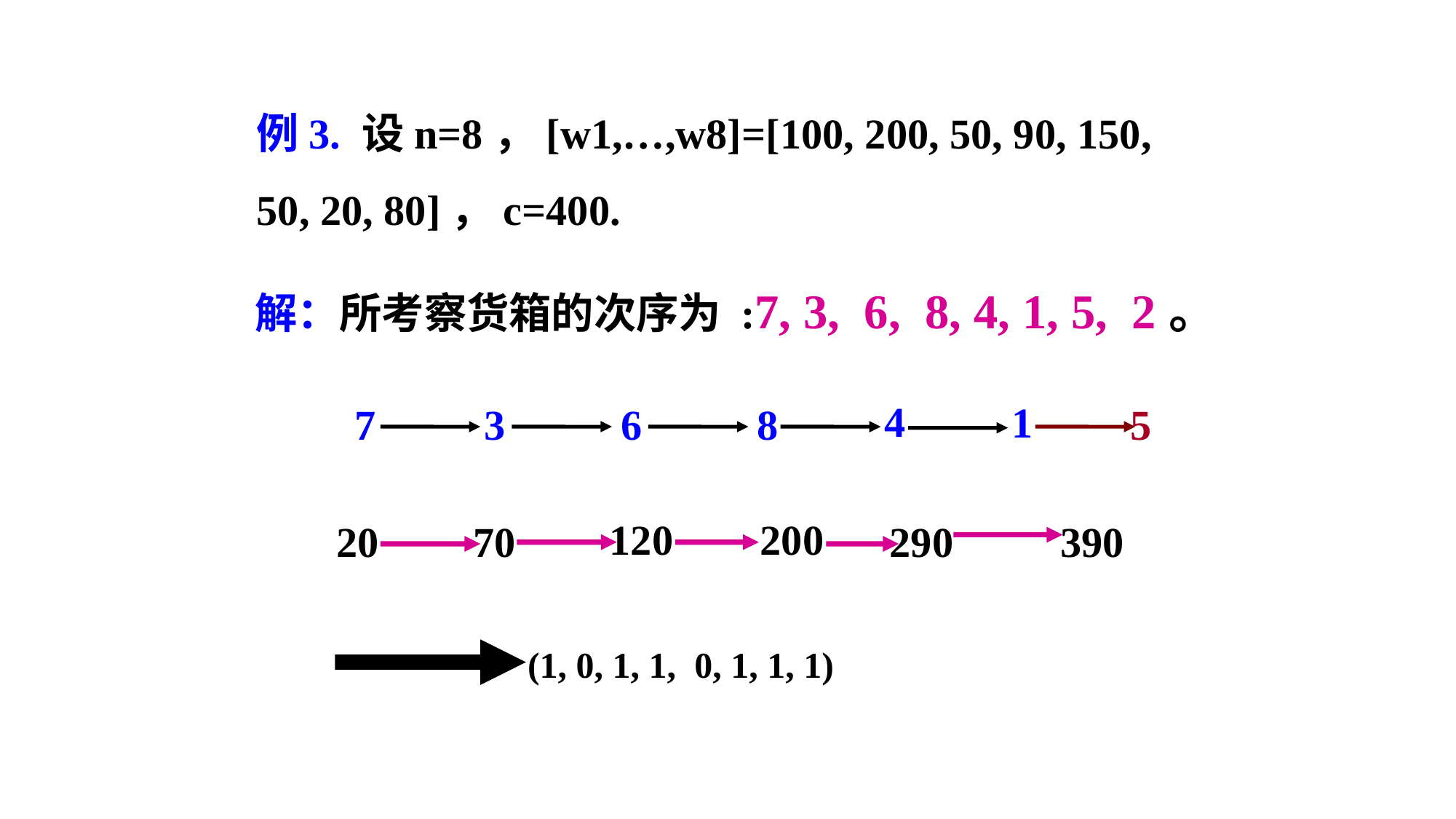

例3. 设n=8，[w1,…,w8]=[100, 200, 50, 90, 150, 50, 20, 80]，c=400.
解：所考察货箱的次序为 :7, 3,  6,  8, 4, 1, 5,  2。
4

1

7
3

6

8

5

120

200

20
70

290

390

(1, 0, 1, 1,  0, 1, 1, 1)